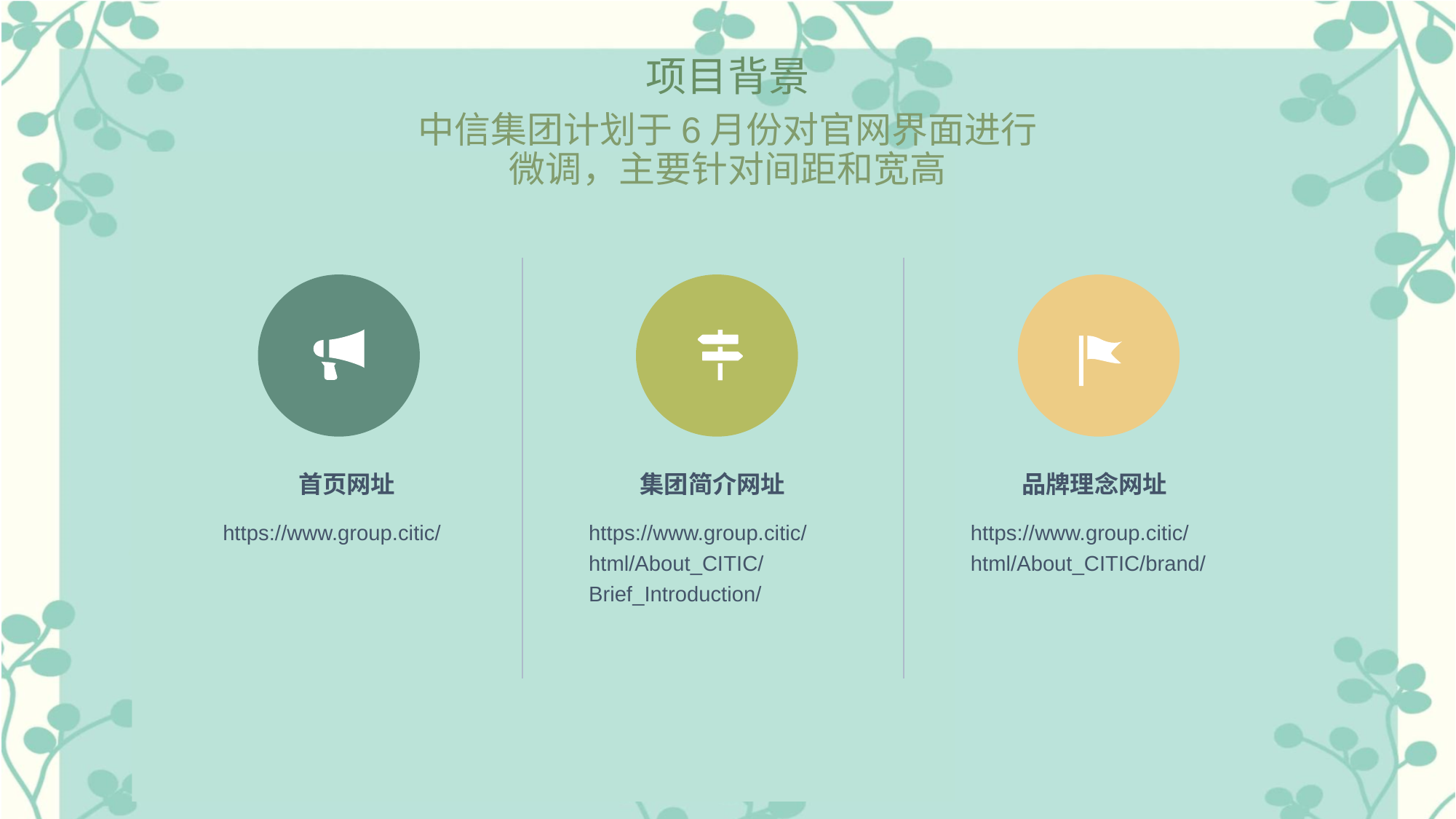

项目背景
中信集团计划于6月份对官网界面进行微调，主要针对间距和宽高

首页网址
集团简介网址
品牌理念网址
https://www.group.citic/
https://www.group.citic/html/About_CITIC/Brief_Introduction/
https://www.group.citic/html/About_CITIC/brand/